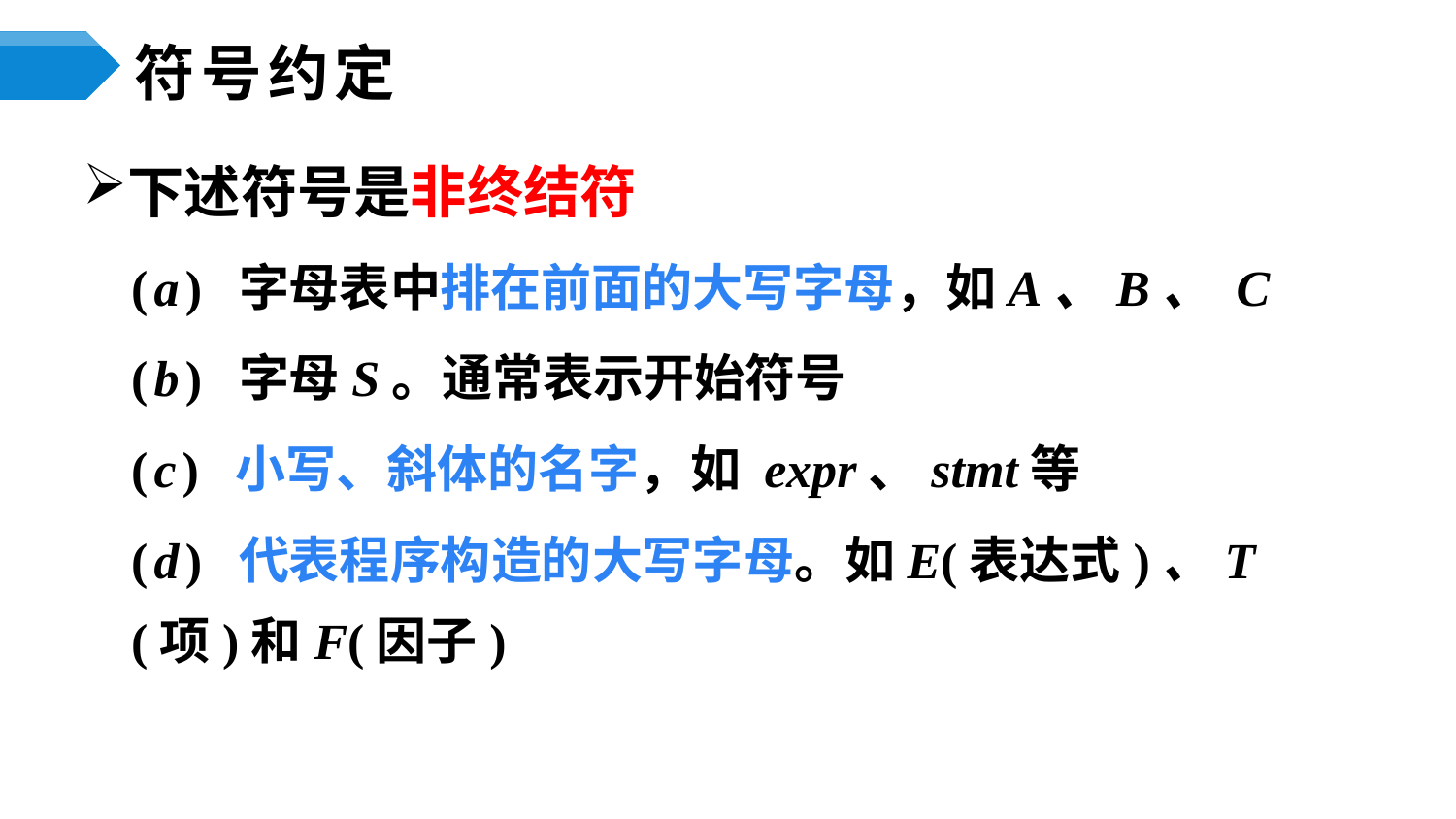

# 符号约定
下述符号是非终结符
(a) 字母表中排在前面的大写字母，如A、B、 C
(b) 字母S。通常表示开始符号
(c) 小写、斜体的名字，如 expr、stmt等
(d) 代表程序构造的大写字母。如E(表达式)、T(项)和F(因子)